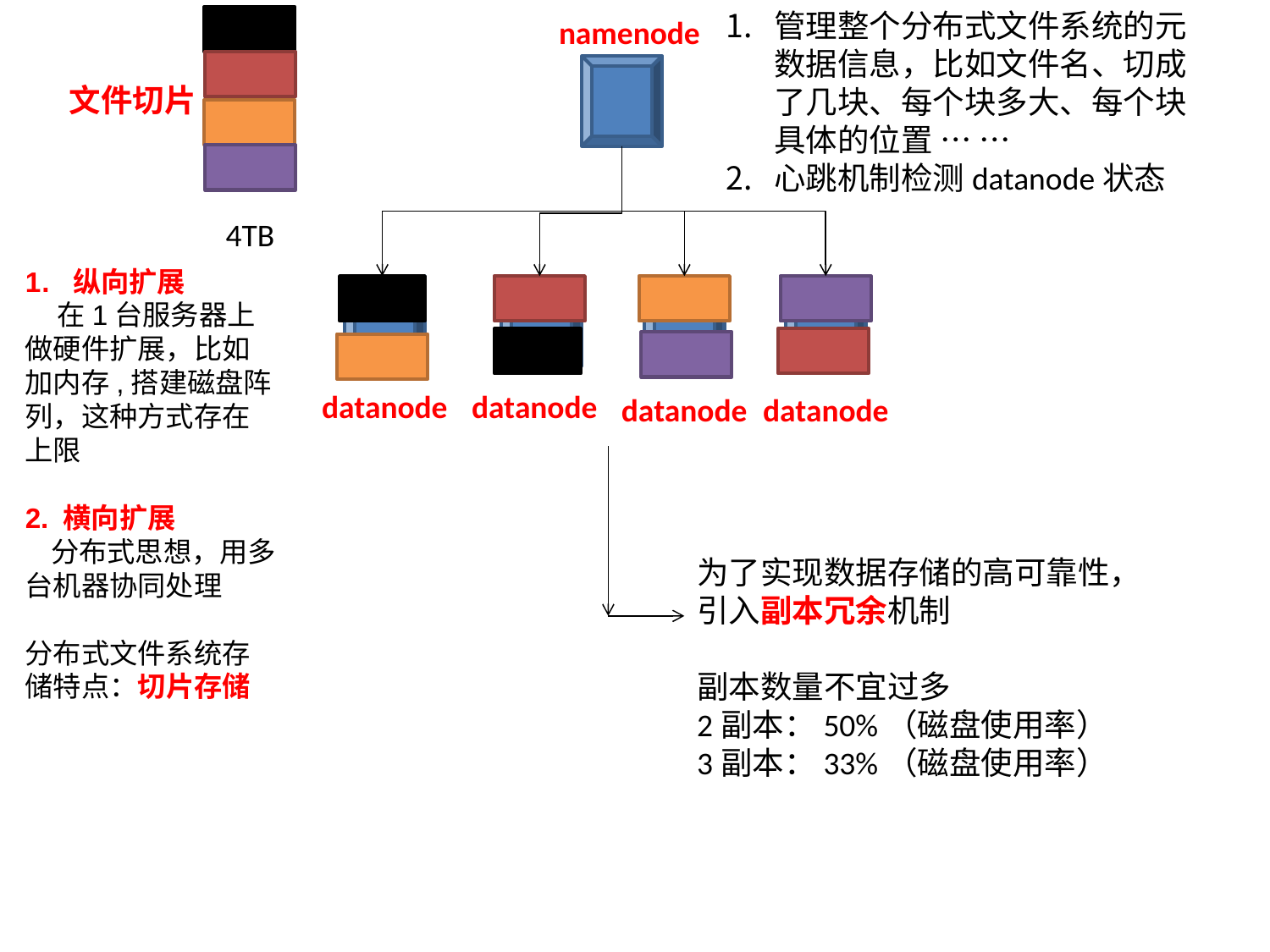

管理整个分布式文件系统的元数据信息，比如文件名、切成了几块、每个块多大、每个块具体的位置 … …
心跳机制检测datanode状态

namenode

文件切片

4TB
纵向扩展
    在1台服务器上做硬件扩展，比如加内存,搭建磁盘阵列，这种方式存在上限

2. 横向扩展
   分布式思想，用多台机器协同处理

分布式文件系统存储特点：切片存储

datanode
datanode
datanode
datanode
为了实现数据存储的高可靠性，引入副本冗余机制

副本数量不宜过多
2副本：50%（磁盘使用率）
3副本：33%（磁盘使用率）